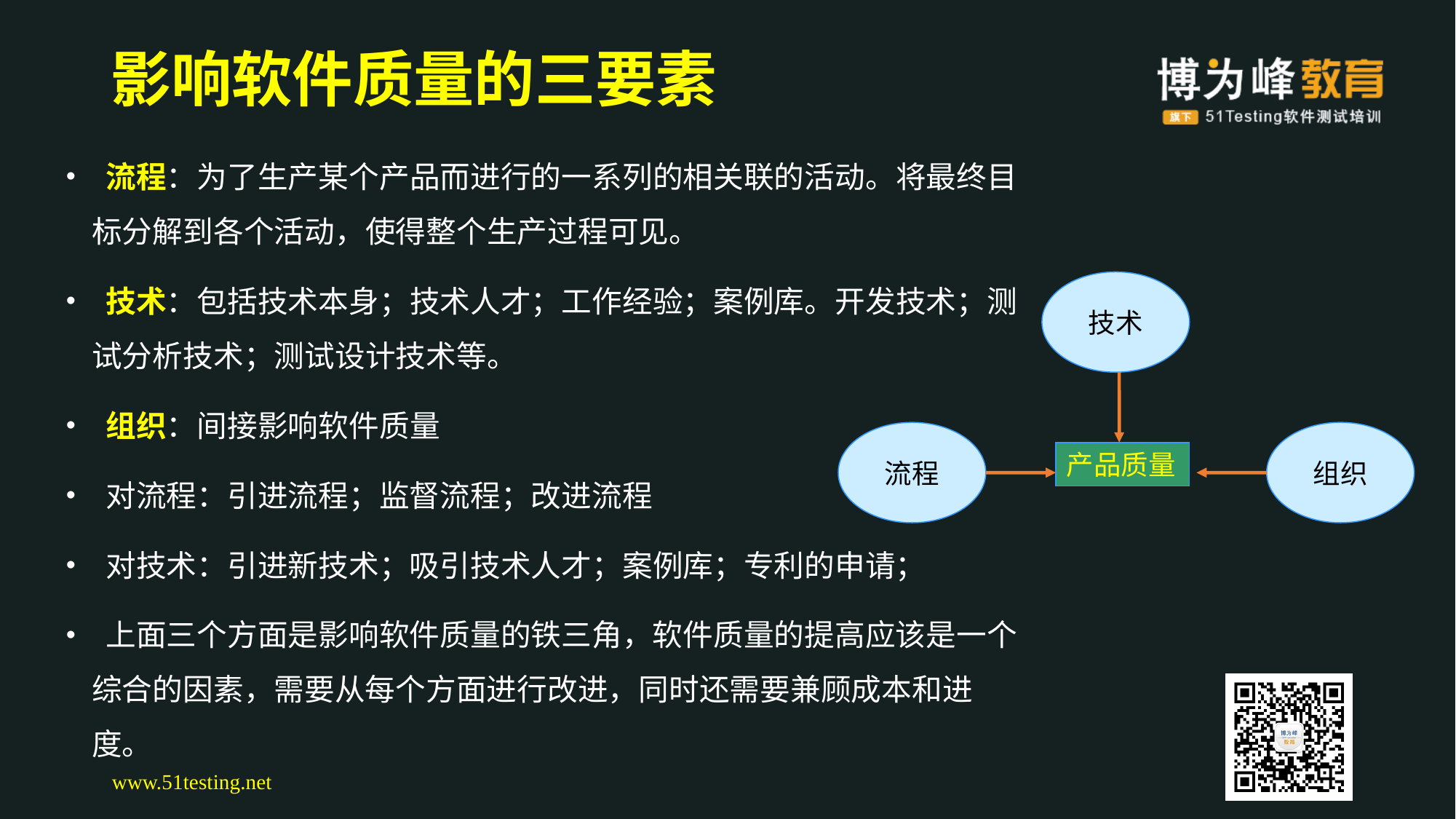

# 影响软件质量的三要素
 流程：为了生产某个产品而进行的一系列的相关联的活动。将最终目标分解到各个活动，使得整个生产过程可见。
 技术：包括技术本身；技术人才；工作经验；案例库。开发技术；测试分析技术；测试设计技术等。
 组织：间接影响软件质量
 对流程：引进流程；监督流程；改进流程
 对技术：引进新技术；吸引技术人才；案例库；专利的申请；
 上面三个方面是影响软件质量的铁三角，软件质量的提高应该是一个综合的因素，需要从每个方面进行改进，同时还需要兼顾成本和进度。

技术

流程
组织
产品质量